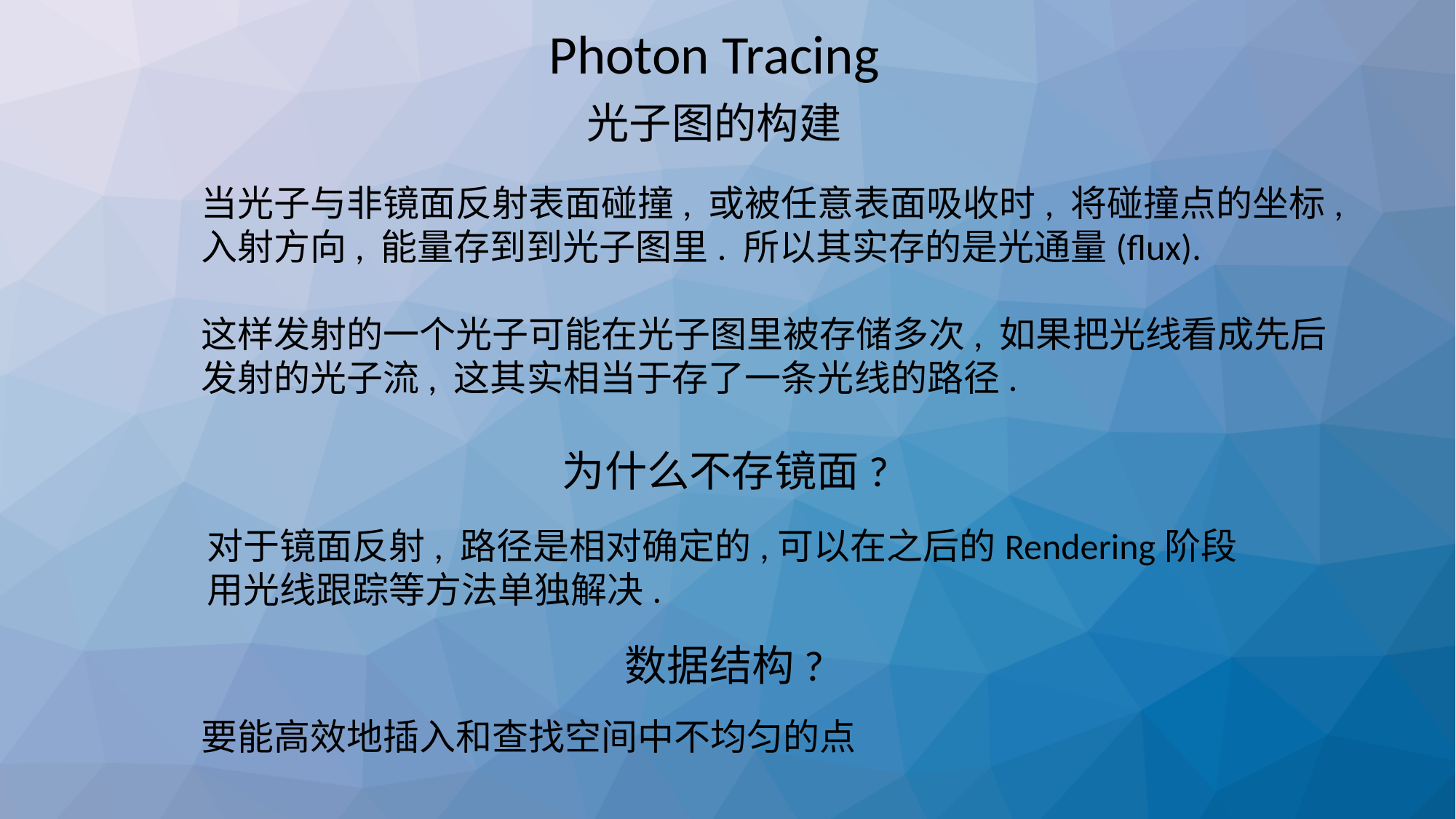

Photon Tracing
光子图的构建
当光子与非镜面反射表面碰撞, 或被任意表面吸收时, 将碰撞点的坐标, 入射方向, 能量存到到光子图里. 所以其实存的是光通量(flux).

这样发射的一个光子可能在光子图里被存储多次, 如果把光线看成先后发射的光子流, 这其实相当于存了一条光线的路径.
为什么不存镜面?
对于镜面反射, 路径是相对确定的,可以在之后的Rendering阶段用光线跟踪等方法单独解决.
数据结构?
要能高效地插入和查找空间中不均匀的点